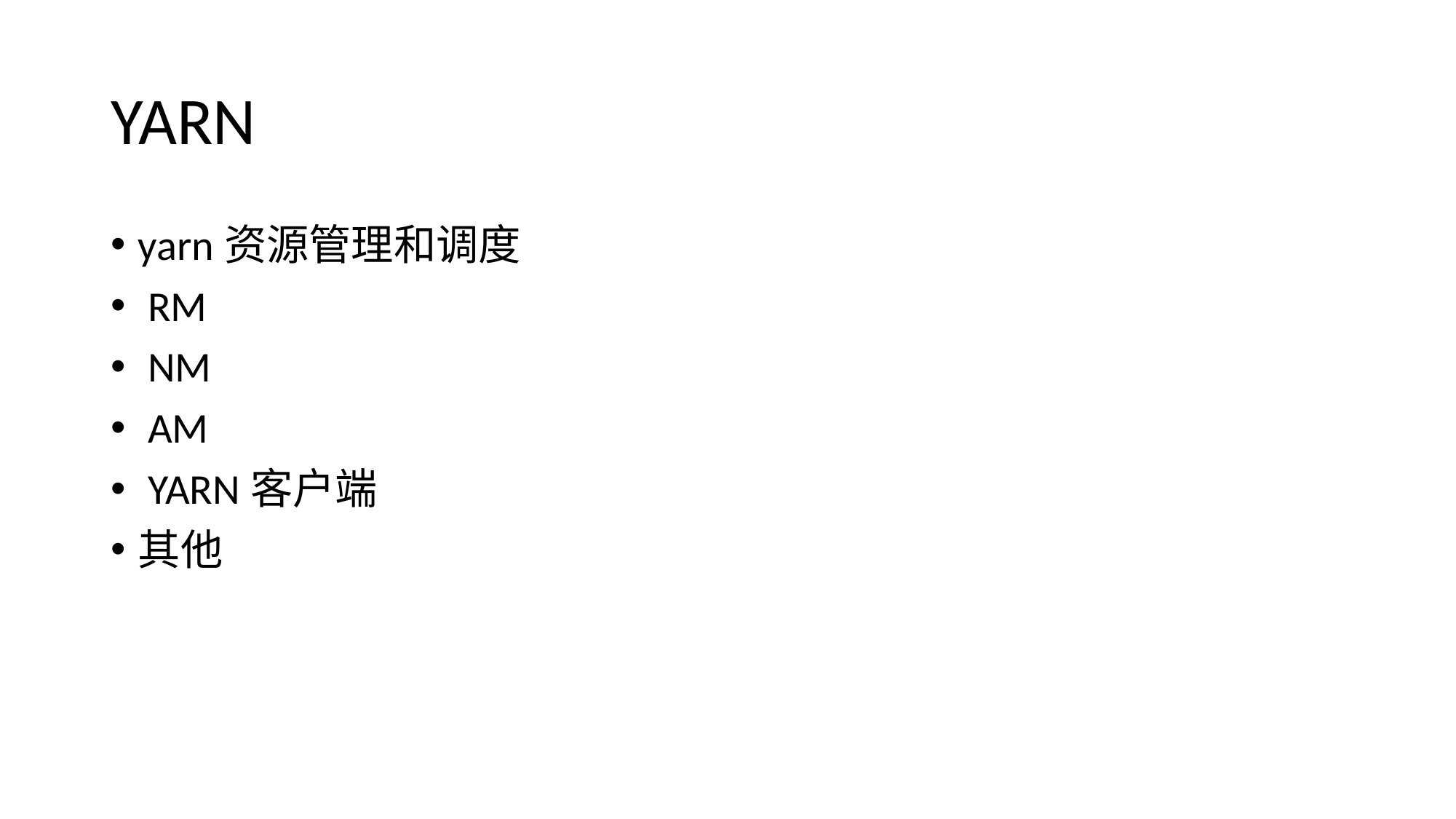

# YARN
yarn资源管理和调度
 RM
 NM
 AM
 YARN客户端
其他